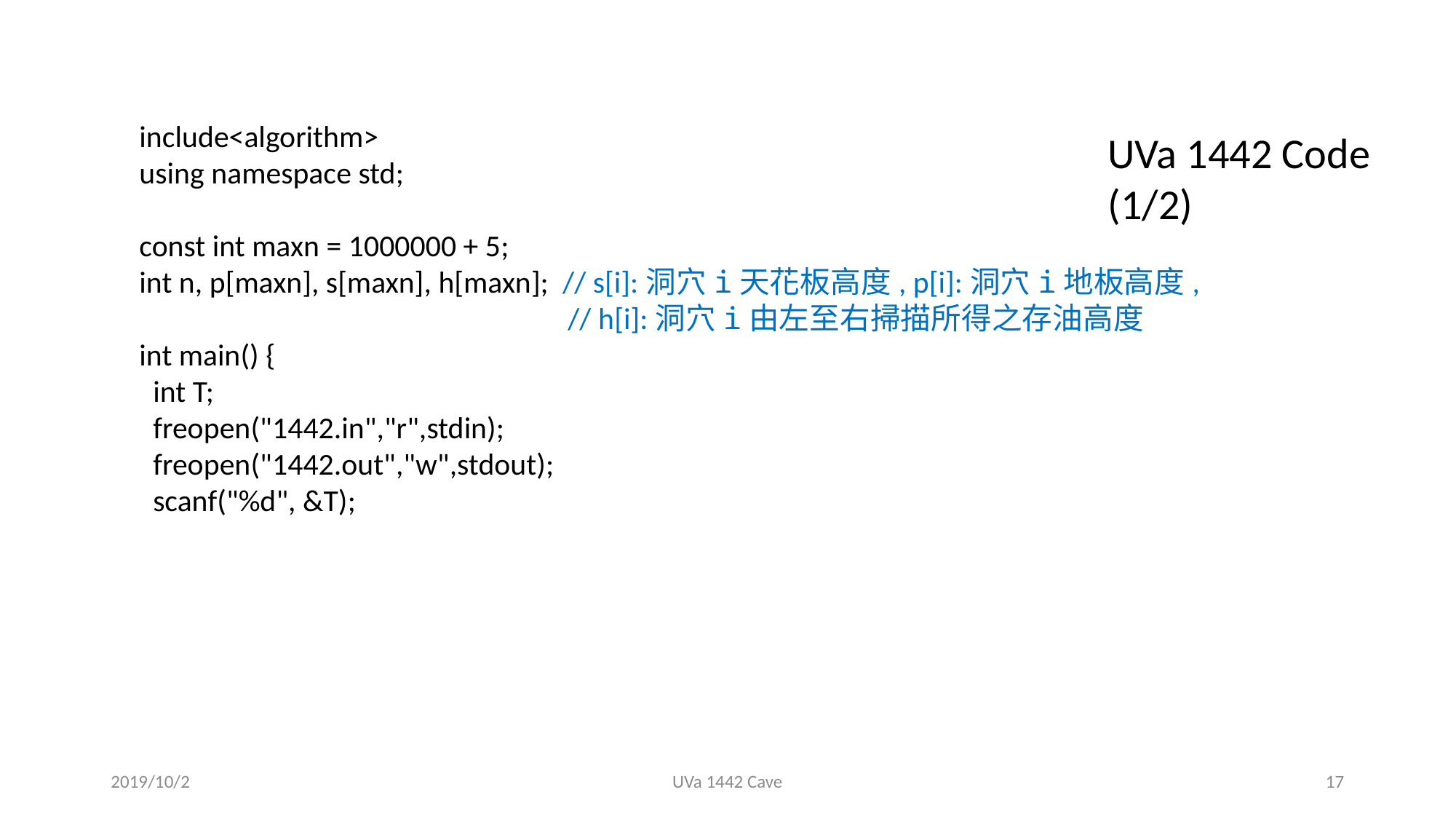

include<algorithm>
using namespace std;

const int maxn = 1000000 + 5;
int n, p[maxn], s[maxn], h[maxn];  // s[i]:洞穴i天花板高度, p[i]:洞穴i地板高度,
                                                              // h[i]:洞穴i由左至右掃描所得之存油高度
int main() {
  int T;
  freopen("1442.in","r",stdin);
  freopen("1442.out","w",stdout);
  scanf("%d", &T);
UVa 1442 Code (1/2)
2019/10/2
UVa 1442 Cave
17